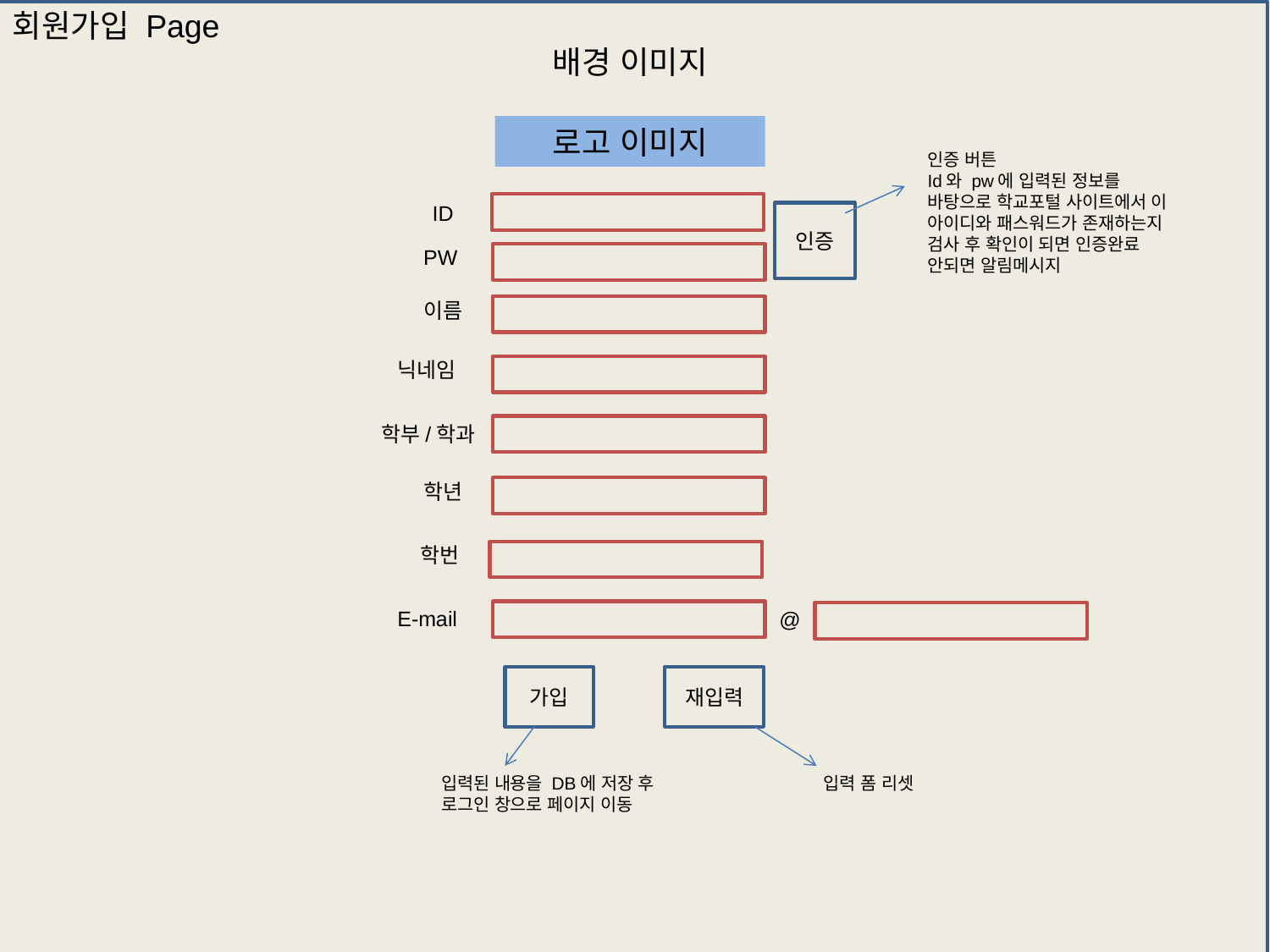

회원가입 Page

배경 이미지
로고 이미지
인증 버튼
Id와 pw에 입력된 정보를 바탕으로 학교포털 사이트에서 이 아이디와 패스워드가 존재하는지 검사 후 확인이 되면 인증완료
안되면 알림메시지
ID

인증
PW

이름

닉네임

학부/학과

학년

학번

E-mail
@

가입
재입력
입력된 내용을 DB에 저장 후
로그인 창으로 페이지 이동
입력 폼 리셋